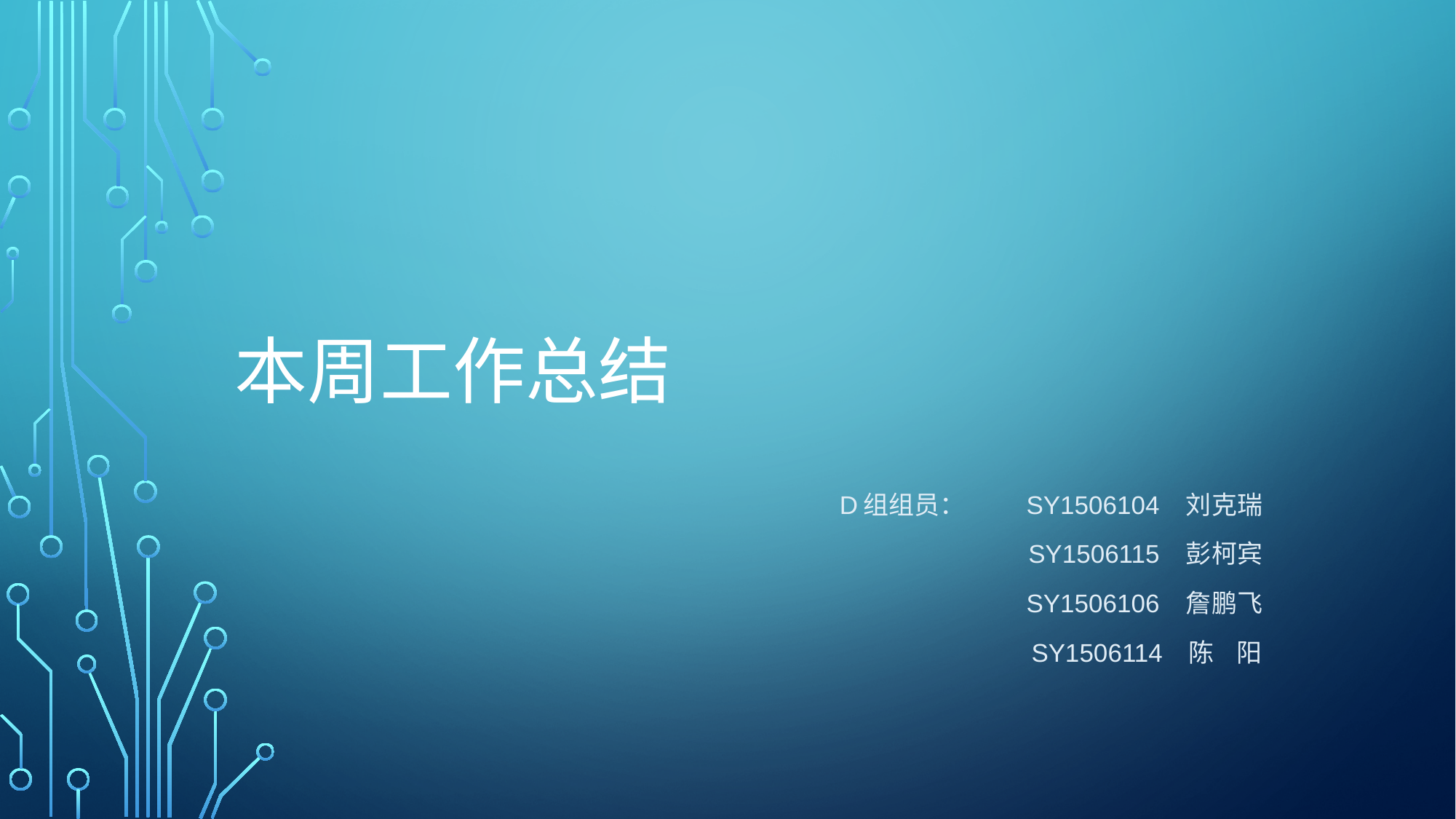

# 本周工作总结
D组组员：          SY1506104   刘克瑞
                SY1506115   彭柯宾
                                            SY1506106   詹鹏飞
       SY1506114   陈    阳